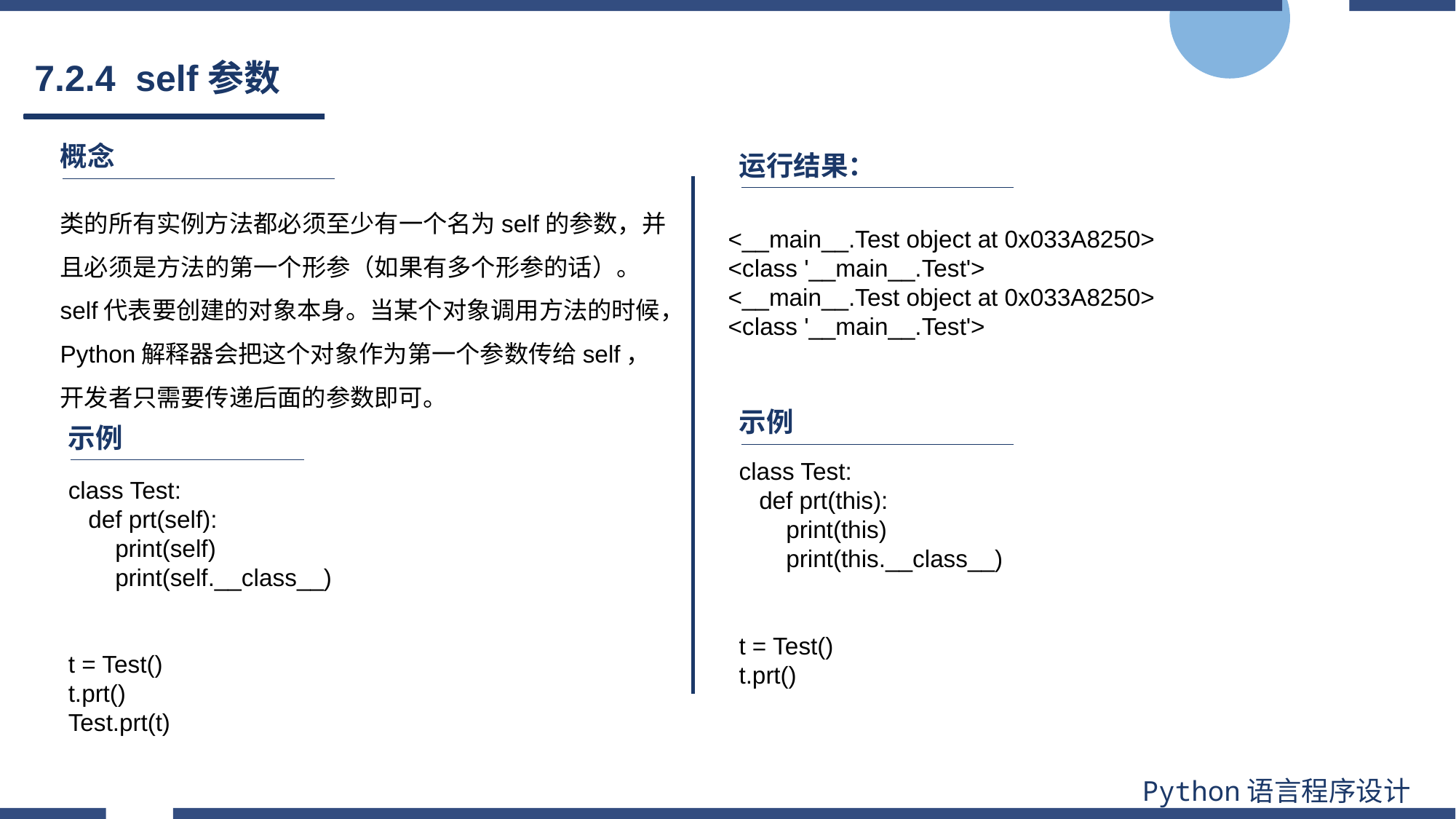

# 7.2.4  self参数
概念
运行结果：
类的所有实例方法都必须至少有一个名为self的参数，并且必须是方法的第一个形参（如果有多个形参的话）。
self代表要创建的对象本身。当某个对象调用方法的时候，Python解释器会把这个对象作为第一个参数传给self，开发者只需要传递后面的参数即可。
<__main__.Test object at 0x033A8250>
<class '__main__.Test'>
<__main__.Test object at 0x033A8250>
<class '__main__.Test'>
示例
示例
class Test:
   def prt(this):
       print(this)
       print(this.__class__)

t = Test()
t.prt()
class Test:
   def prt(self):
       print(self)
       print(self.__class__)

t = Test()
t.prt()
Test.prt(t)